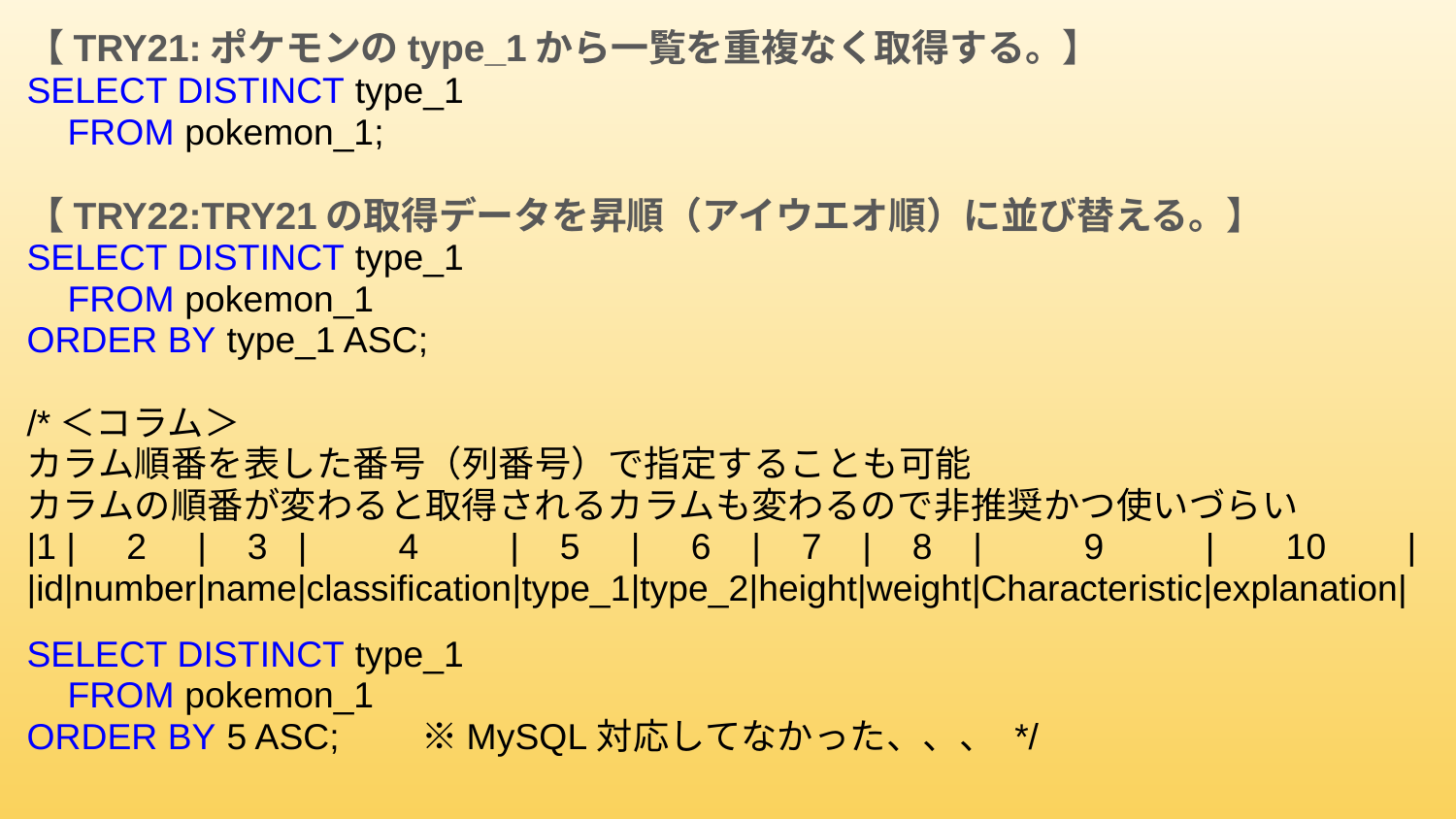

【TRY21:ポケモンのtype_1から一覧を重複なく取得する。】
SELECT DISTINCT type_1
    FROM pokemon_1;
【TRY22:TRY21の取得データを昇順（アイウエオ順）に並び替える。】
SELECT DISTINCT type_1
    FROM pokemon_1
ORDER BY type_1 ASC;
/*＜コラム＞
カラム順番を表した番号（列番号）で指定することも可能
カラムの順番が変わると取得されるカラムも変わるので非推奨かつ使いづらい
|1 |     2     |    3   |         4         |    5     |     6    |    7    |    8    |          9          |       10        |
|id|number|name|classification|type_1|type_2|height|weight|Characteristic|explanation|
SELECT DISTINCT type_1
    FROM pokemon_1
ORDER BY 5 ASC;　　※MySQL対応してなかった、、、 */